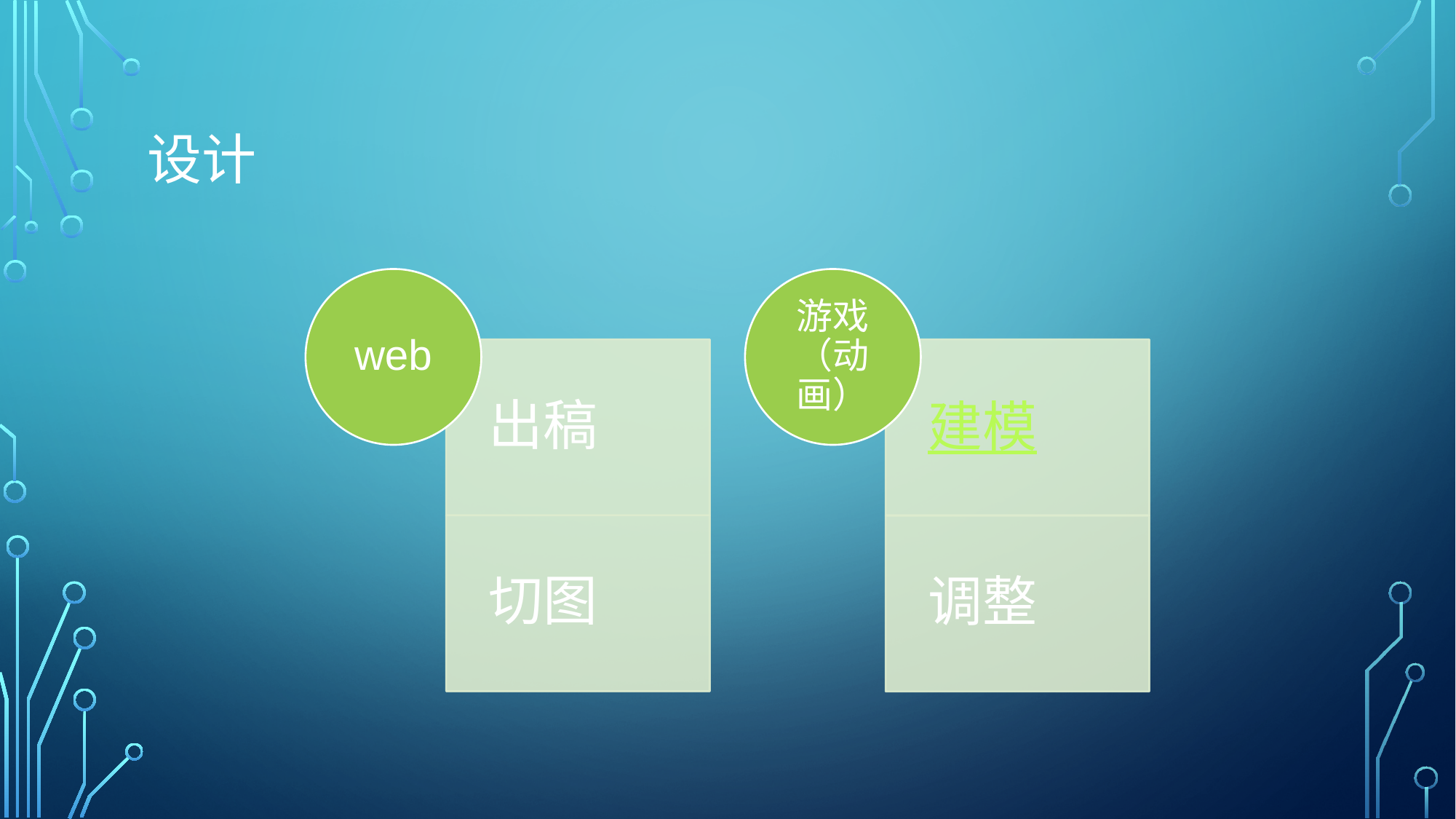

# 设计
出稿
切图
web
建模
调整
游戏（动画）